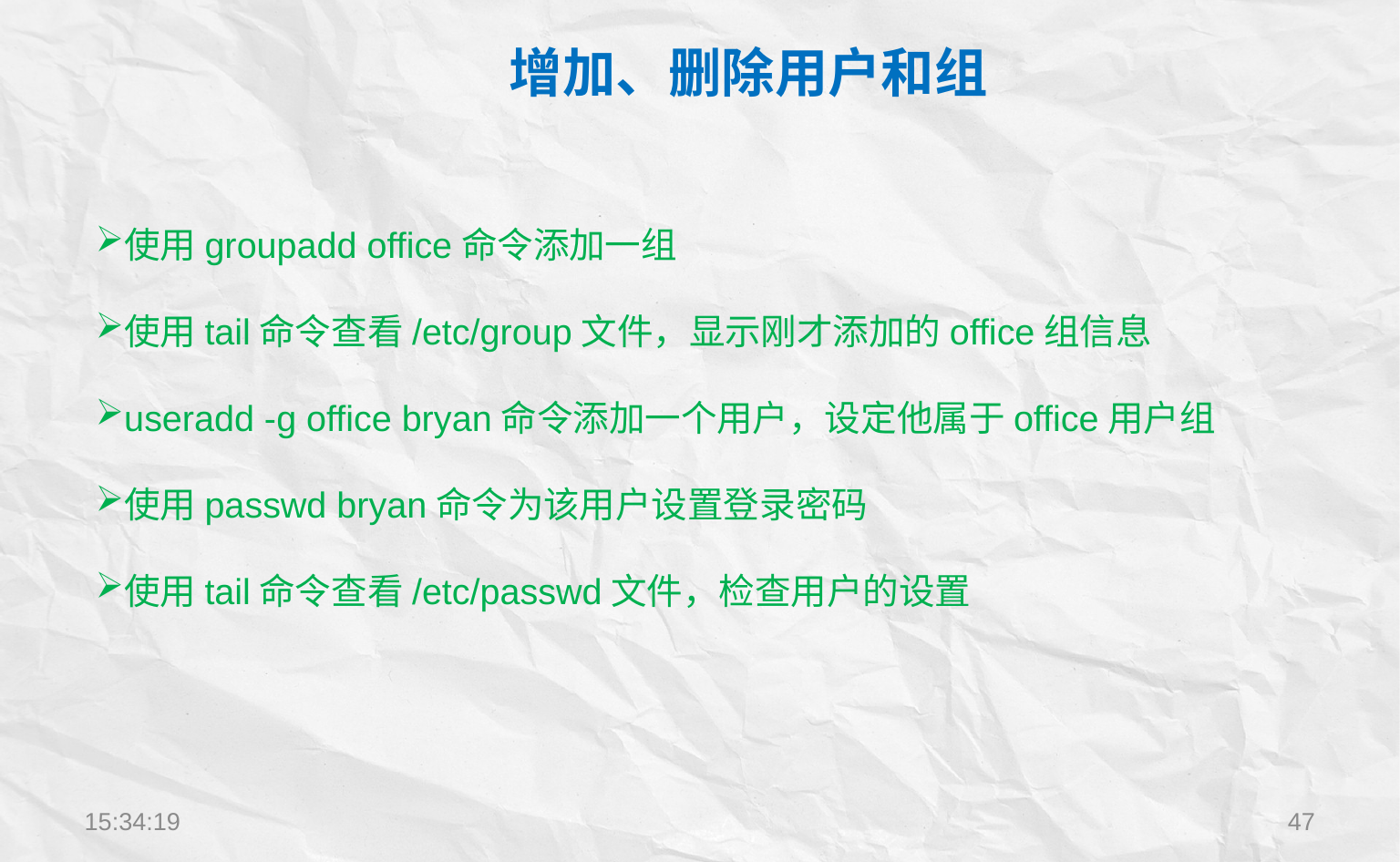

增加、删除用户和组
使用groupadd office命令添加一组
使用tail命令查看/etc/group文件，显示刚才添加的office组信息
useradd -g office bryan命令添加一个用户，设定他属于office用户组
使用passwd bryan命令为该用户设置登录密码
使用tail命令查看/etc/passwd文件，检查用户的设置
15:34:19
47